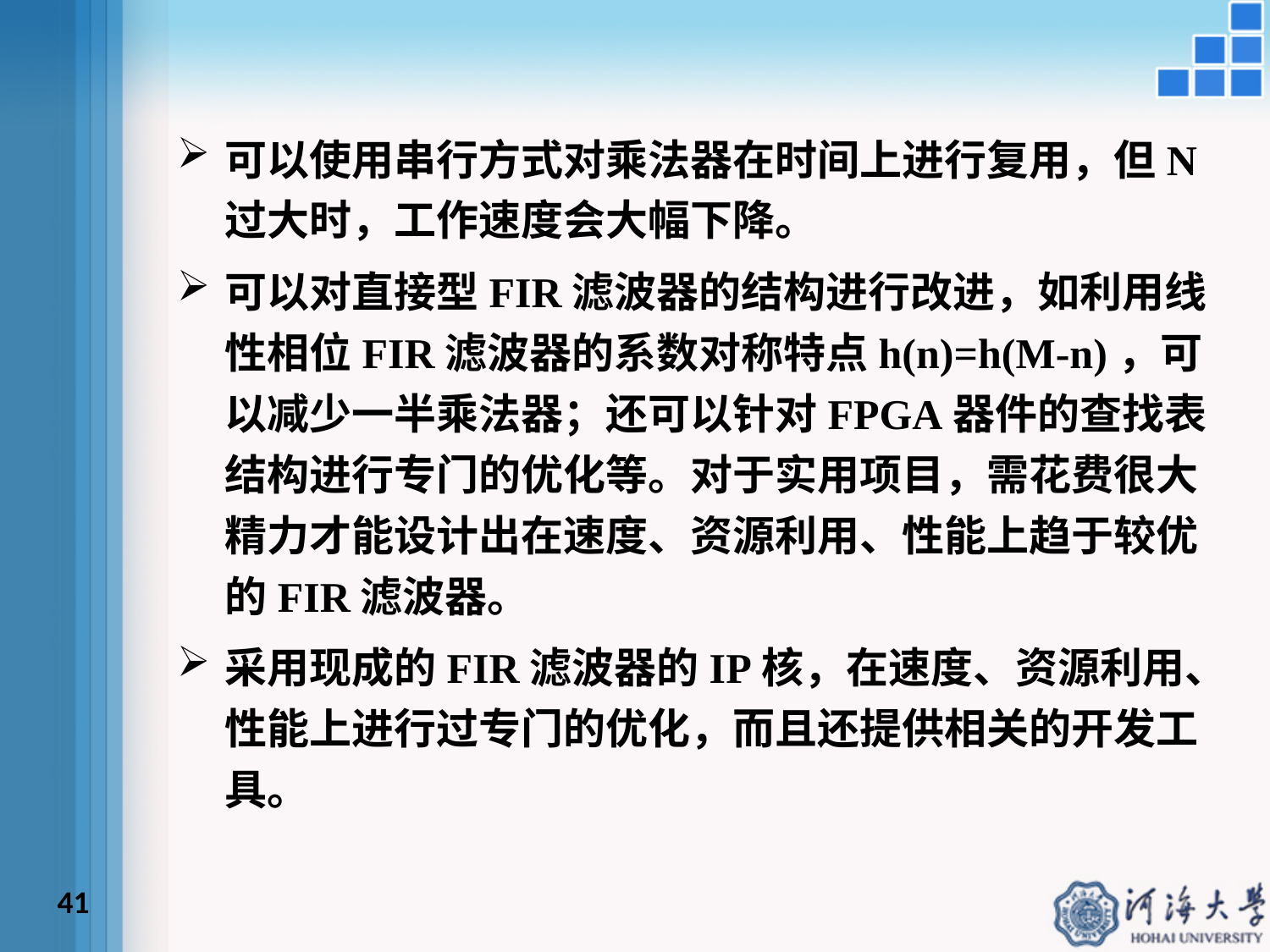

可以使用串行方式对乘法器在时间上进行复用，但N过大时，工作速度会大幅下降。
可以对直接型FIR滤波器的结构进行改进，如利用线性相位FIR滤波器的系数对称特点h(n)=h(M-n)，可以减少一半乘法器；还可以针对FPGA器件的查找表结构进行专门的优化等。对于实用项目，需花费很大精力才能设计出在速度、资源利用、性能上趋于较优的FIR滤波器。
采用现成的FIR滤波器的IP核，在速度、资源利用、性能上进行过专门的优化，而且还提供相关的开发工具。
41